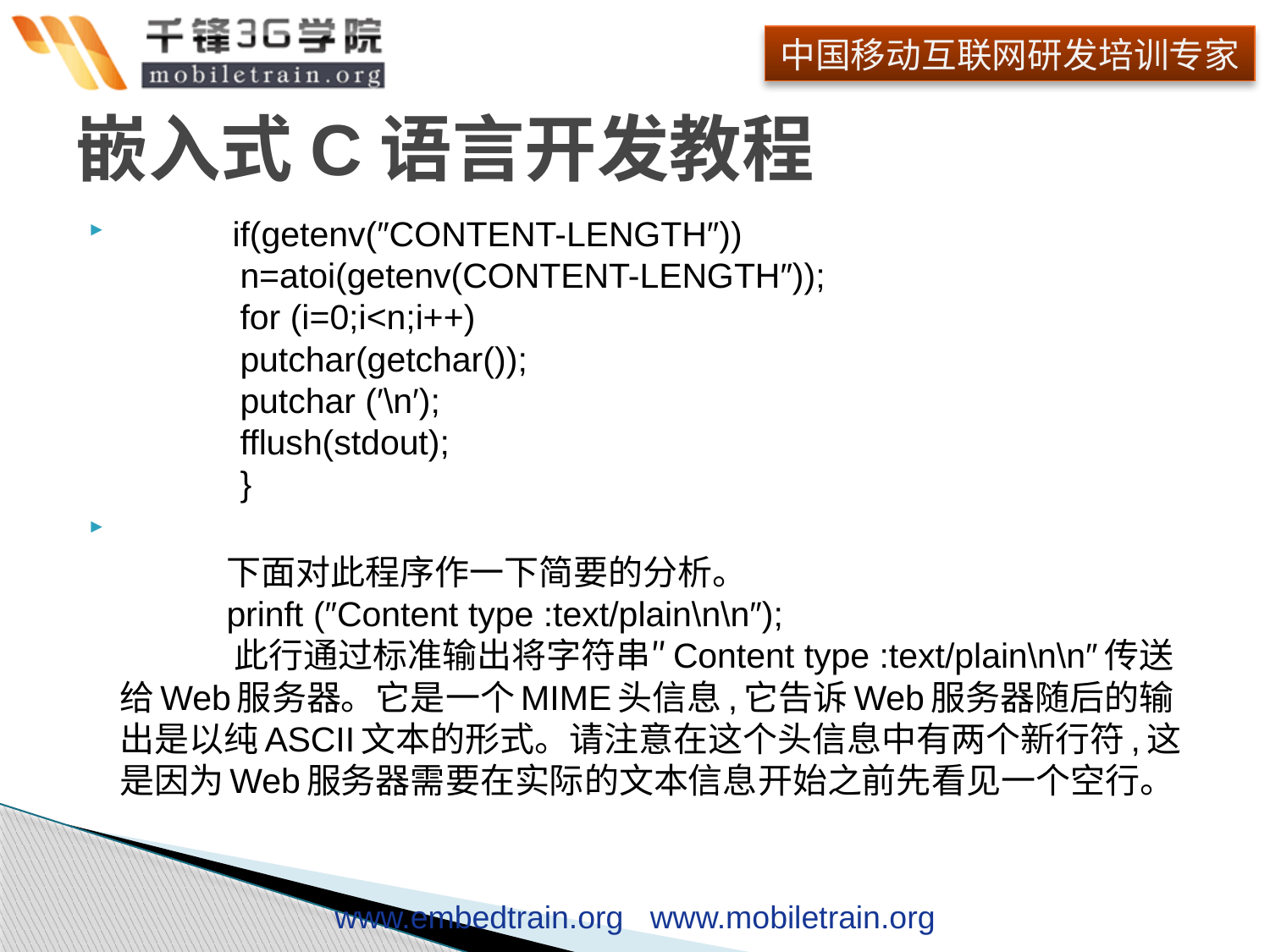

# 嵌入式C语言开发教程
    　　if(getenv(″CONTENT-LENGTH″))
    　　n=atoi(getenv(CONTENT-LENGTH″));
    　　for (i=0;i<n;i++)
    　　putchar(getchar());
    　　putchar (′\n′);
    　　fflush(stdout);
    　　}
    　　下面对此程序作一下简要的分析。
    　　prinft (″Content type :text/plain\n\n″);
    　　此行通过标准输出将字符串″Content type :text/plain\n\n″传送给Web服务器。它是一个MIME头信息,它告诉Web服务器随后的输出是以纯ASCII文本的形式。请注意在这个头信息中有两个新行符,这是因为Web服务器需要在实际的文本信息开始之前先看见一个空行。